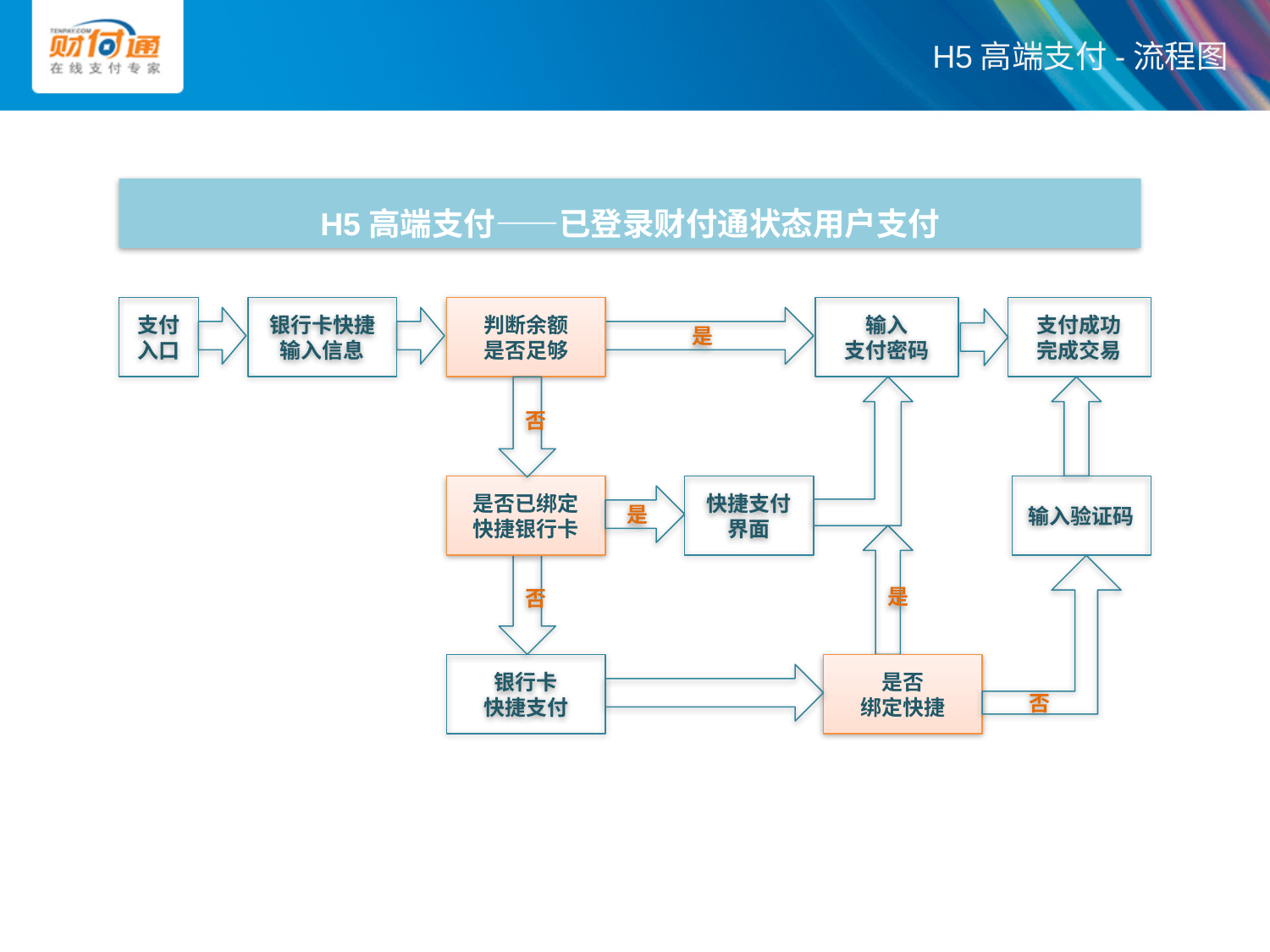

H5高端支付-流程图
H5高端支付——已登录财付通状态用户支付
支付入口
银行卡快捷输入信息
判断余额
是否足够
输入
支付密码
支付成功
完成交易

是

否
是否已绑定
快捷银行卡
快捷支付
界面
输入验证码
是
是
否
否
银行卡
快捷支付
是否
绑定快捷